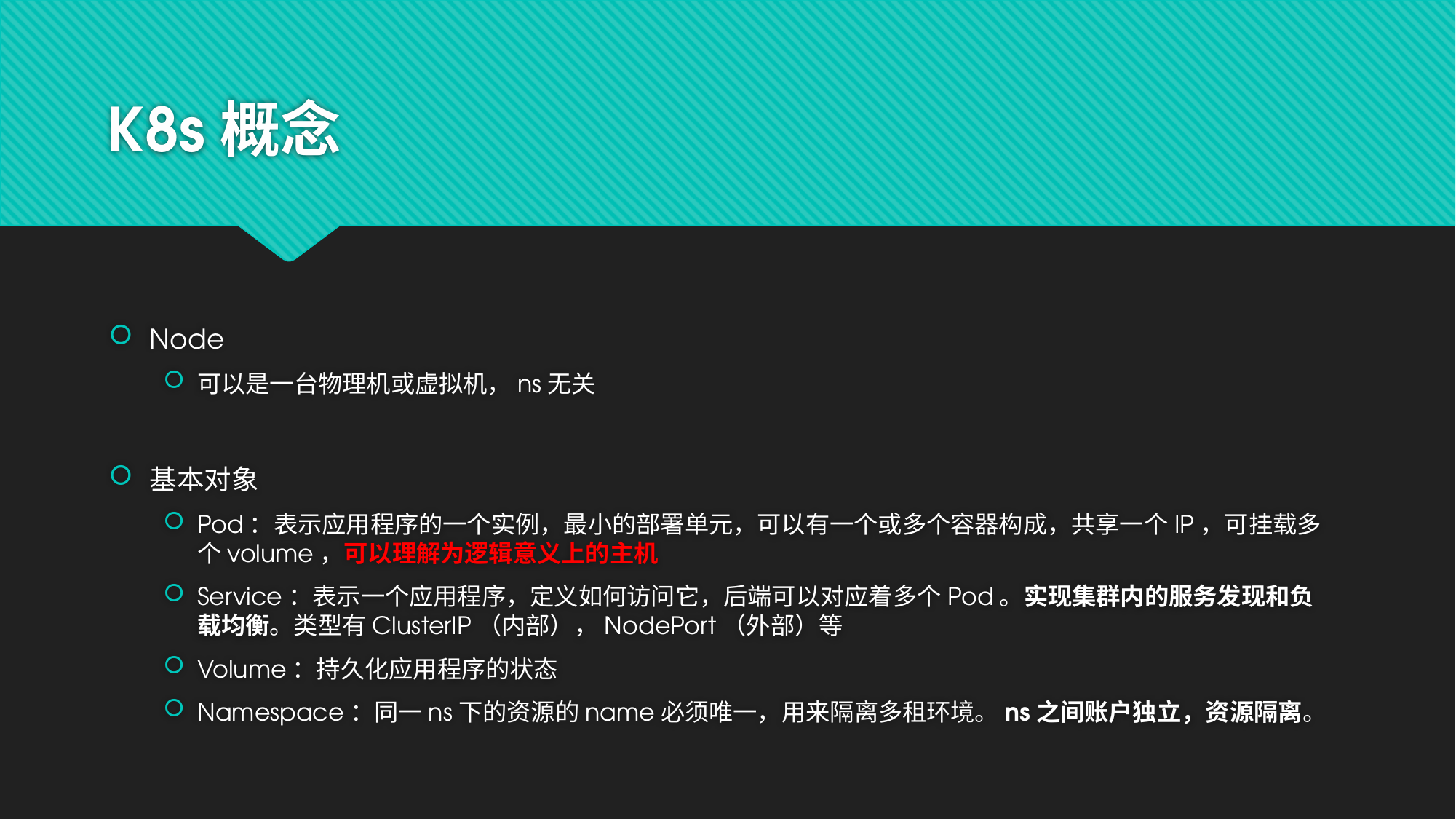

# K8s概念
Node
可以是一台物理机或虚拟机，ns无关

基本对象
Pod：表示应用程序的一个实例，最小的部署单元，可以有一个或多个容器构成，共享一个IP，可挂载多个volume，可以理解为逻辑意义上的主机
Service：表示一个应用程序，定义如何访问它，后端可以对应着多个Pod。实现集群内的服务发现和负载均衡。类型有ClusterIP（内部），NodePort（外部）等
Volume：持久化应用程序的状态
Namespace：同一ns下的资源的name必须唯一，用来隔离多租环境。ns之间账户独立，资源隔离。